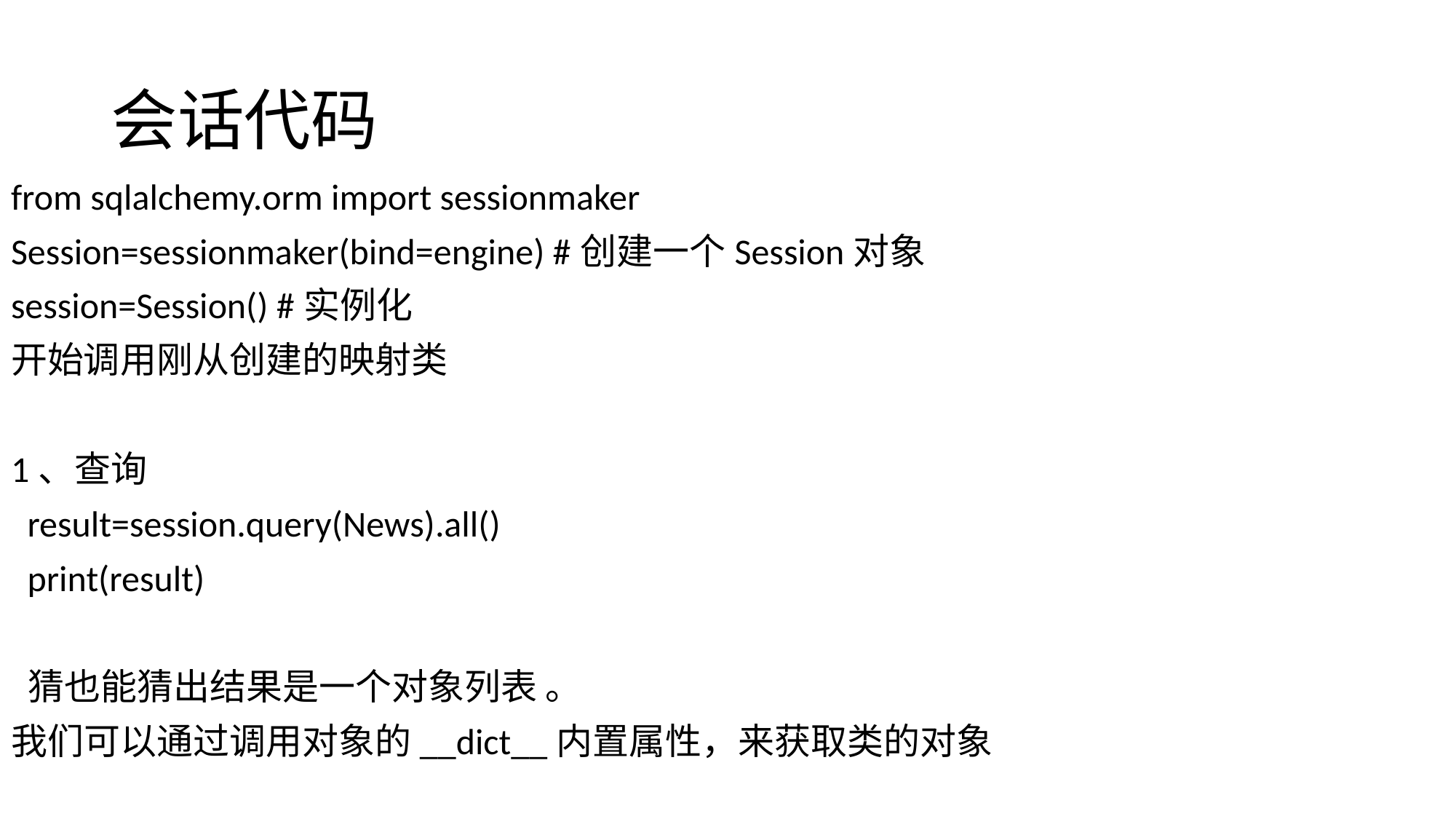

# 会话代码
from sqlalchemy.orm import sessionmaker
Session=sessionmaker(bind=engine) #创建一个Session对象
session=Session() #实例化
开始调用刚从创建的映射类

1、查询
  result=session.query(News).all()
  print(result)

 猜也能猜出结果是一个对象列表 。
我们可以通过调用对象的__dict__内置属性，来获取类的对象